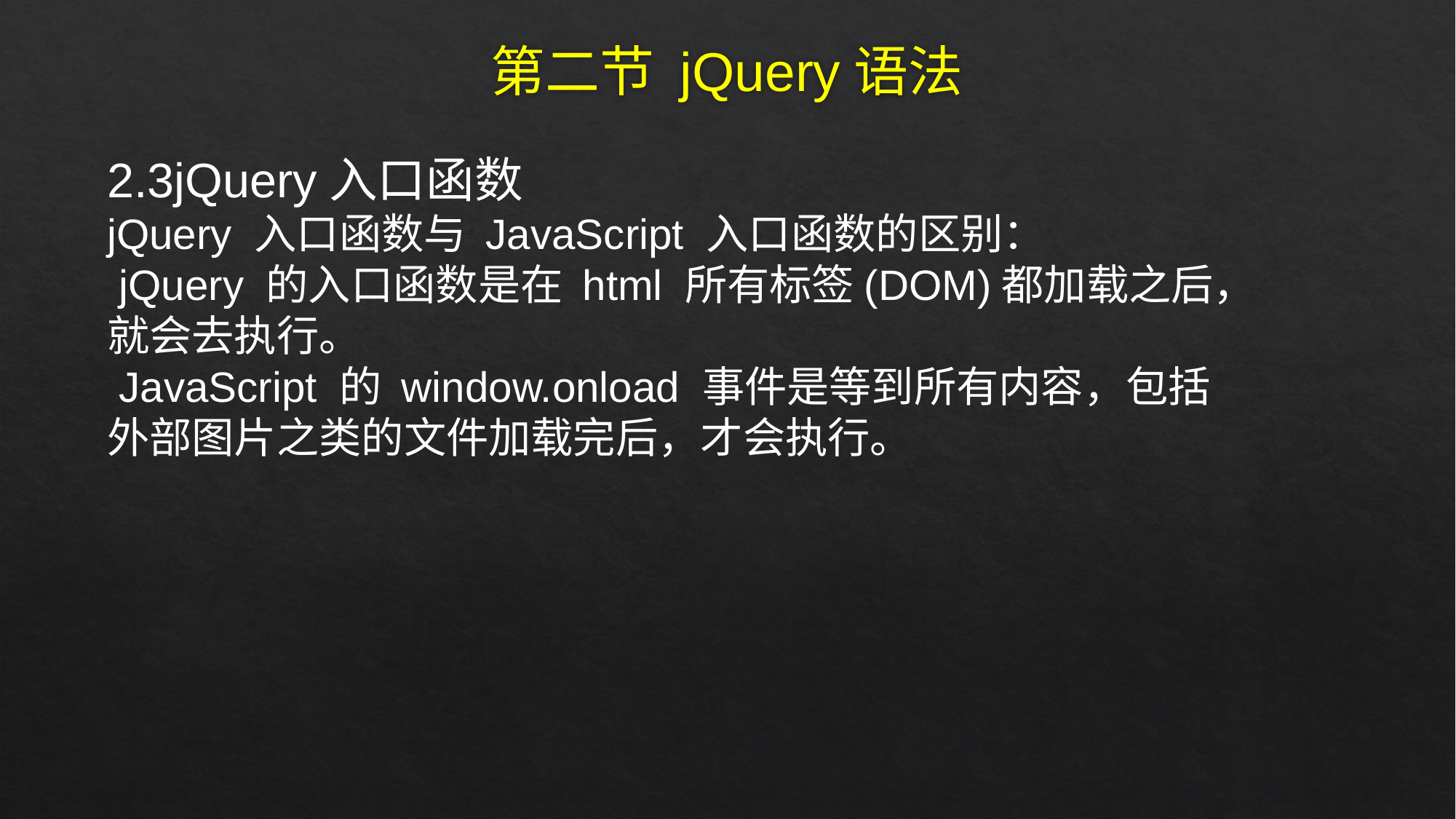

# 第二节 jQuery语法
2.3jQuery入口函数
jQuery 入口函数与 JavaScript 入口函数的区别：
 jQuery 的入口函数是在 html 所有标签(DOM)都加载之后，就会去执行。
 JavaScript 的 window.onload 事件是等到所有内容，包括外部图片之类的文件加载完后，才会执行。